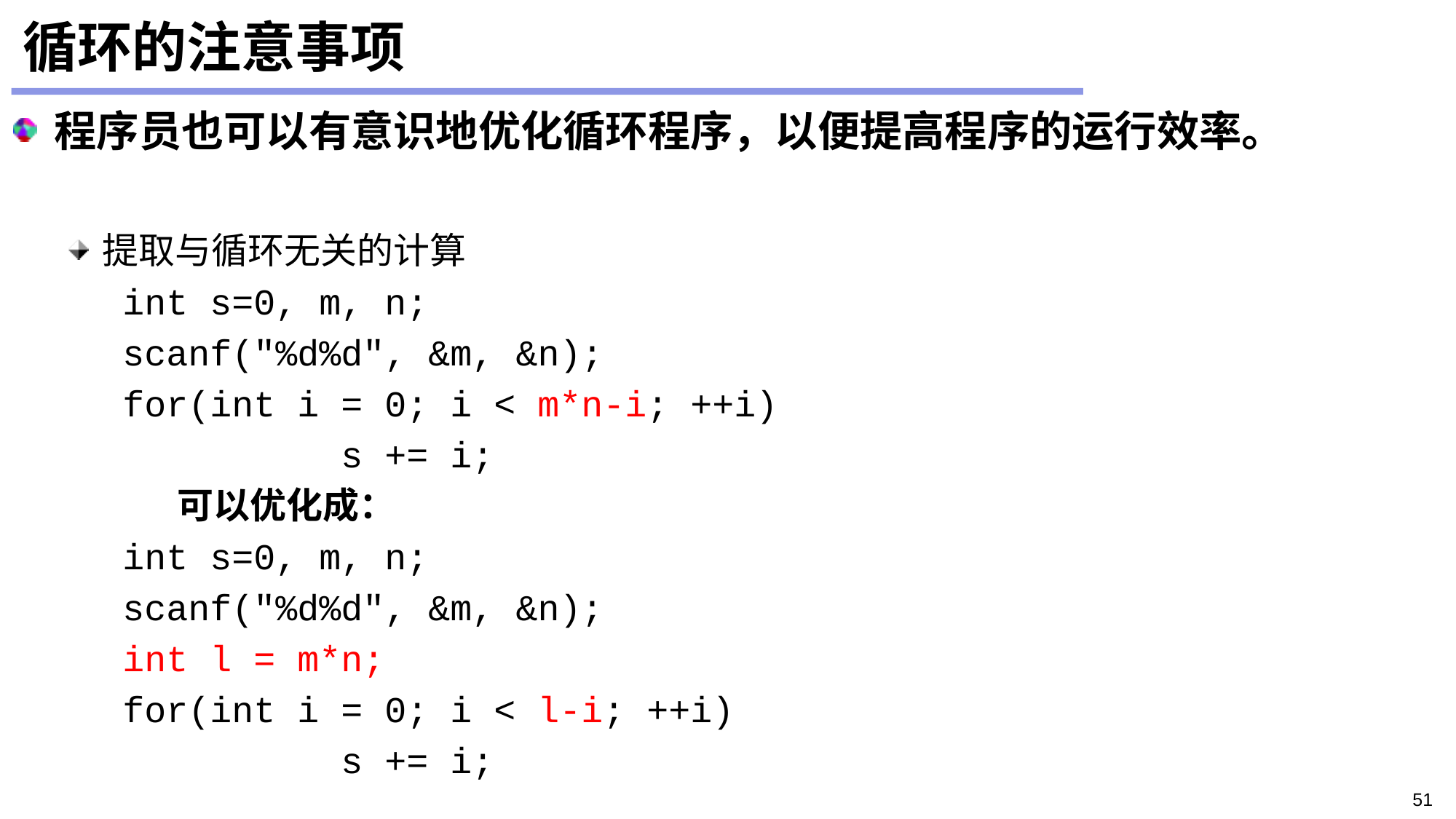

# 循环的注意事项
程序员也可以有意识地优化循环程序，以便提高程序的运行效率。

提取与循环无关的计算
	int s=0, m, n;
	scanf("%d%d", &m, &n);
	for(int i = 0; i < m*n-i; ++i)
			s += i;
	可以优化成：
	int s=0, m, n;
	scanf("%d%d", &m, &n);
	int l = m*n;
	for(int i = 0; i < l-i; ++i)
			s += i;

51